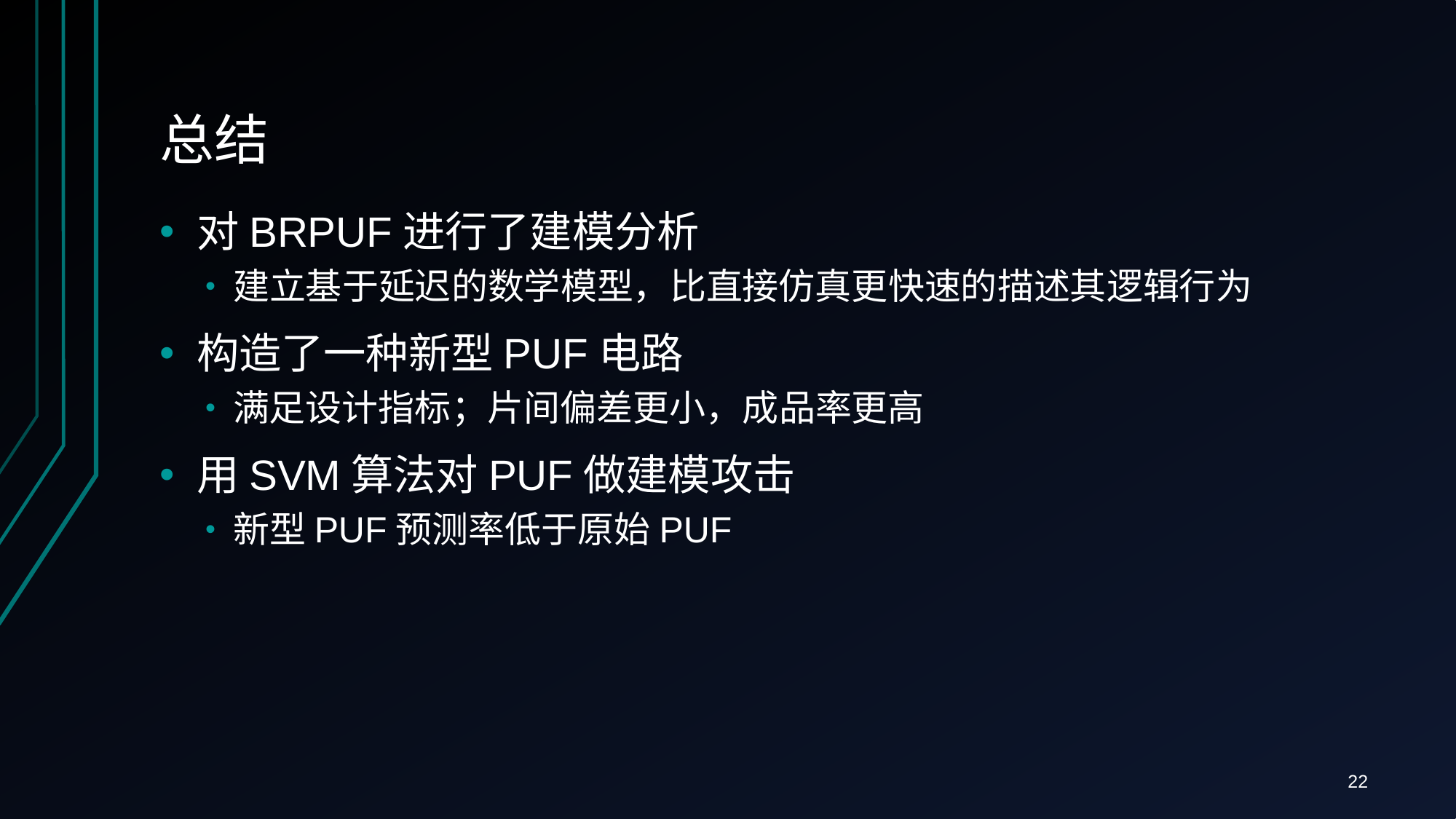

# 总结
对BRPUF进行了建模分析
建立基于延迟的数学模型，比直接仿真更快速的描述其逻辑行为
构造了一种新型PUF电路
满足设计指标；片间偏差更小，成品率更高
用SVM算法对PUF做建模攻击
新型PUF预测率低于原始PUF
22